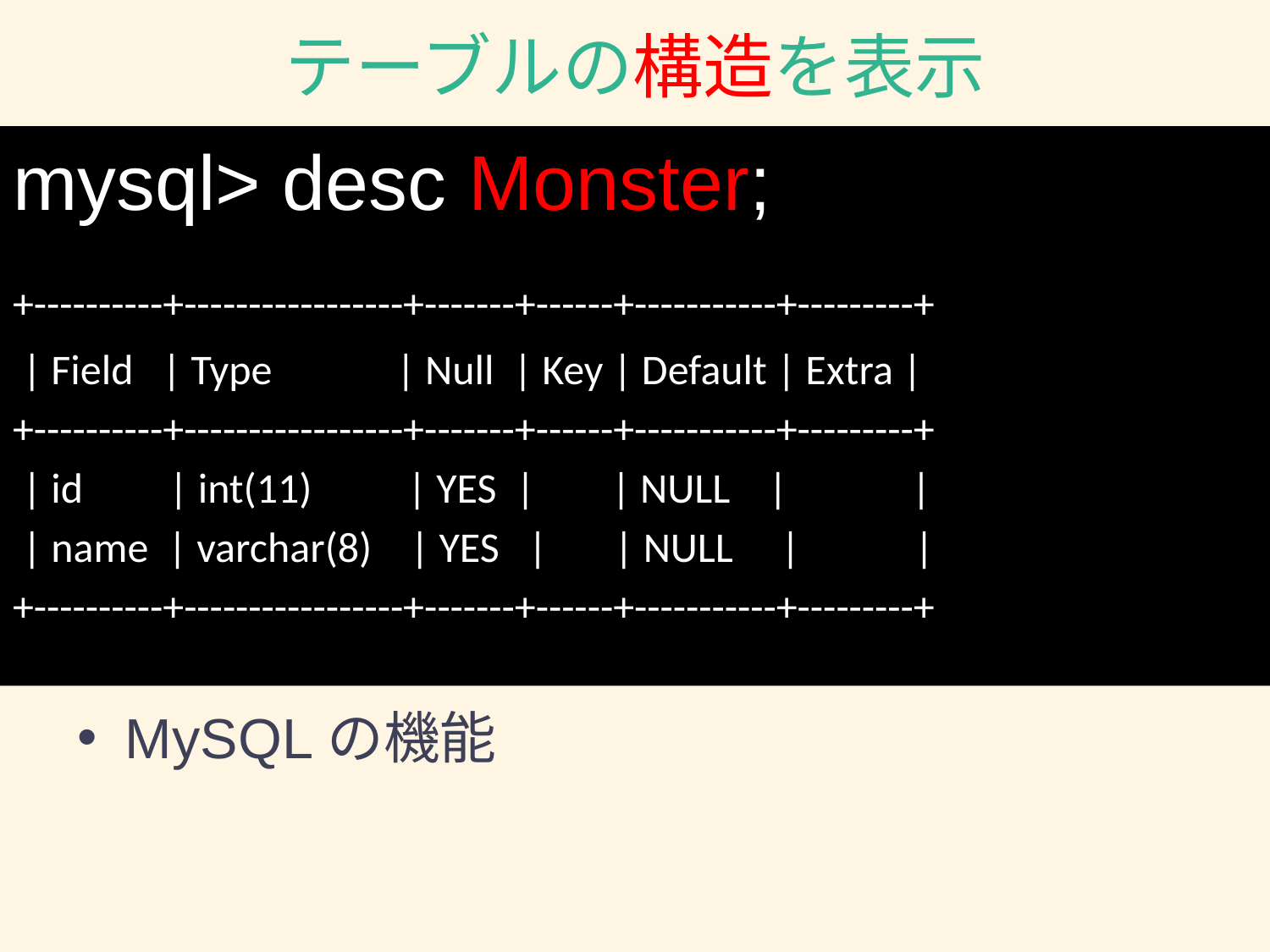

# テーブルの構造を表示
mysql> desc Monster;
﻿﻿+----------+-----------------+-------+------+-----------+---------+
 | Field   | Type             | Null  | Key | Default | Extra |
+----------+-----------------+-------+------+-----------+---------+
 | id         | int(11)          | YES  |        | NULL    |             |
 | name  | varchar(8)    | YES   |       | NULL     |            |
+----------+-----------------+-------+------+-----------+---------+
MySQLの機能